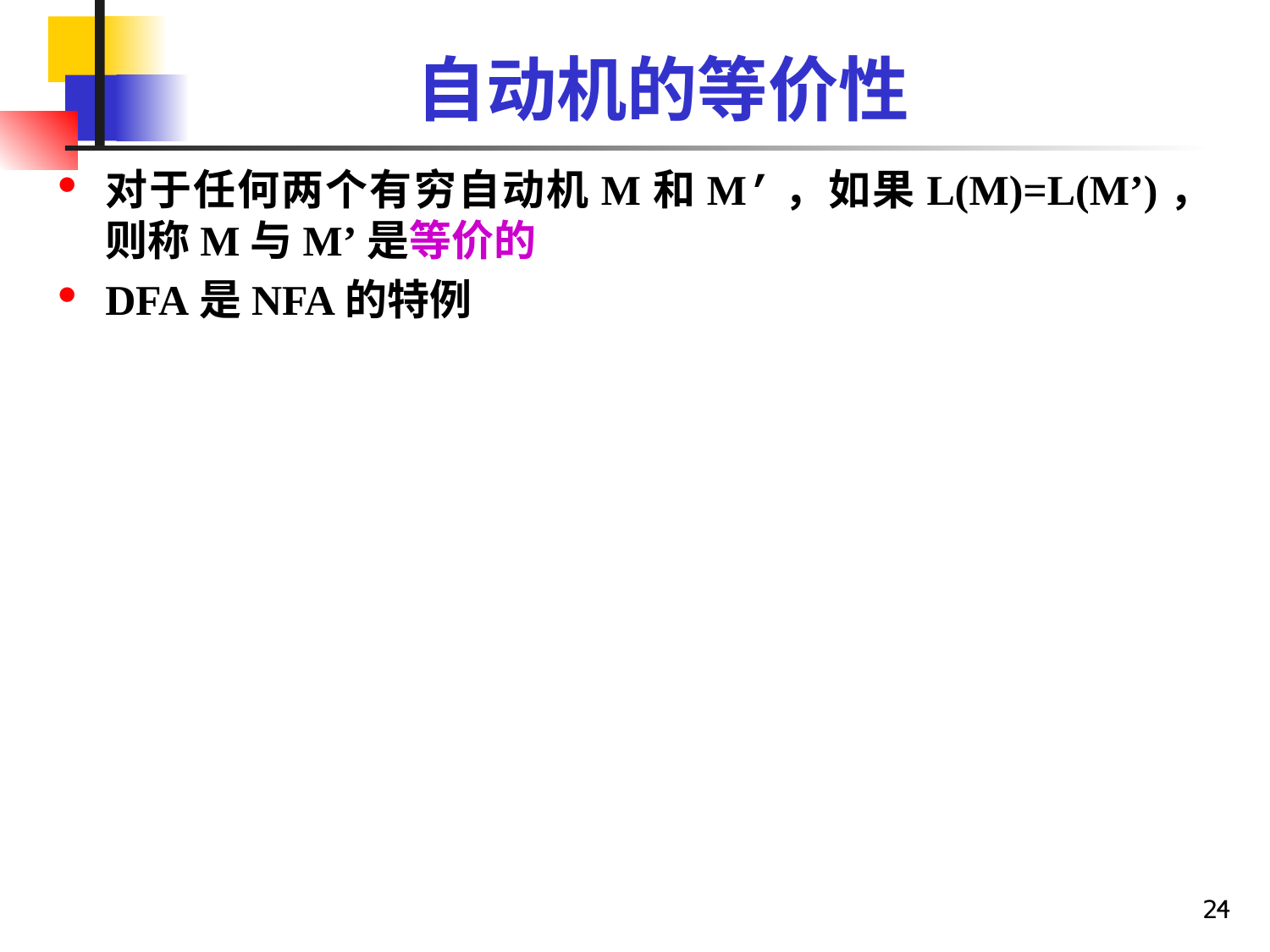

# 自动机的等价性
对于任何两个有穷自动机M和M’，如果L(M)=L(M’)，则称M与M’是等价的
DFA是NFA的特例
24